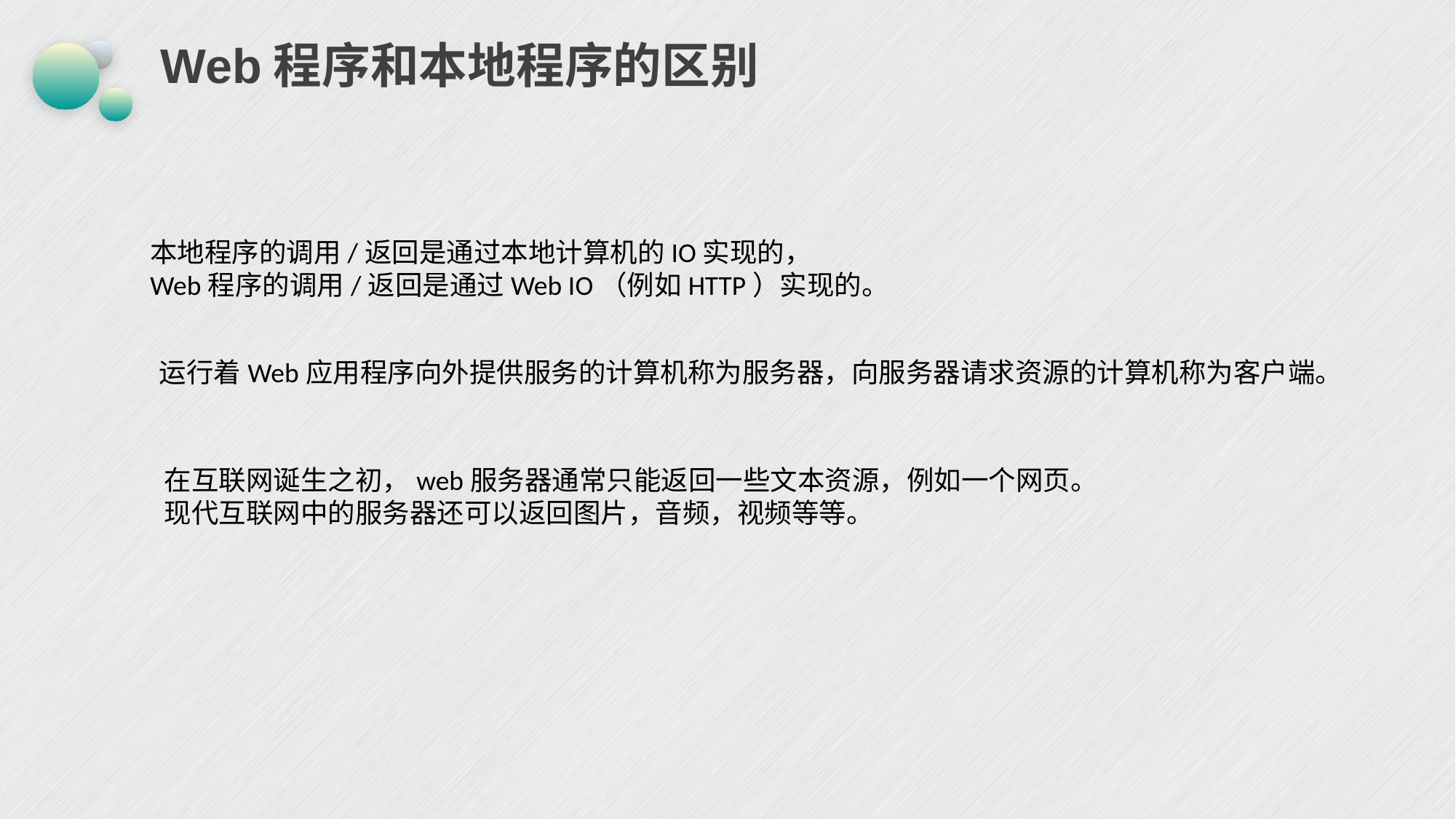

# Web程序和本地程序的区别

本地程序的调用/返回是通过本地计算机的IO实现的，
Web程序的调用/返回是通过Web IO（例如HTTP）实现的。
运行着Web应用程序向外提供服务的计算机称为服务器，向服务器请求资源的计算机称为客户端。
在互联网诞生之初，web服务器通常只能返回一些文本资源，例如一个网页。
现代互联网中的服务器还可以返回图片，音频，视频等等。